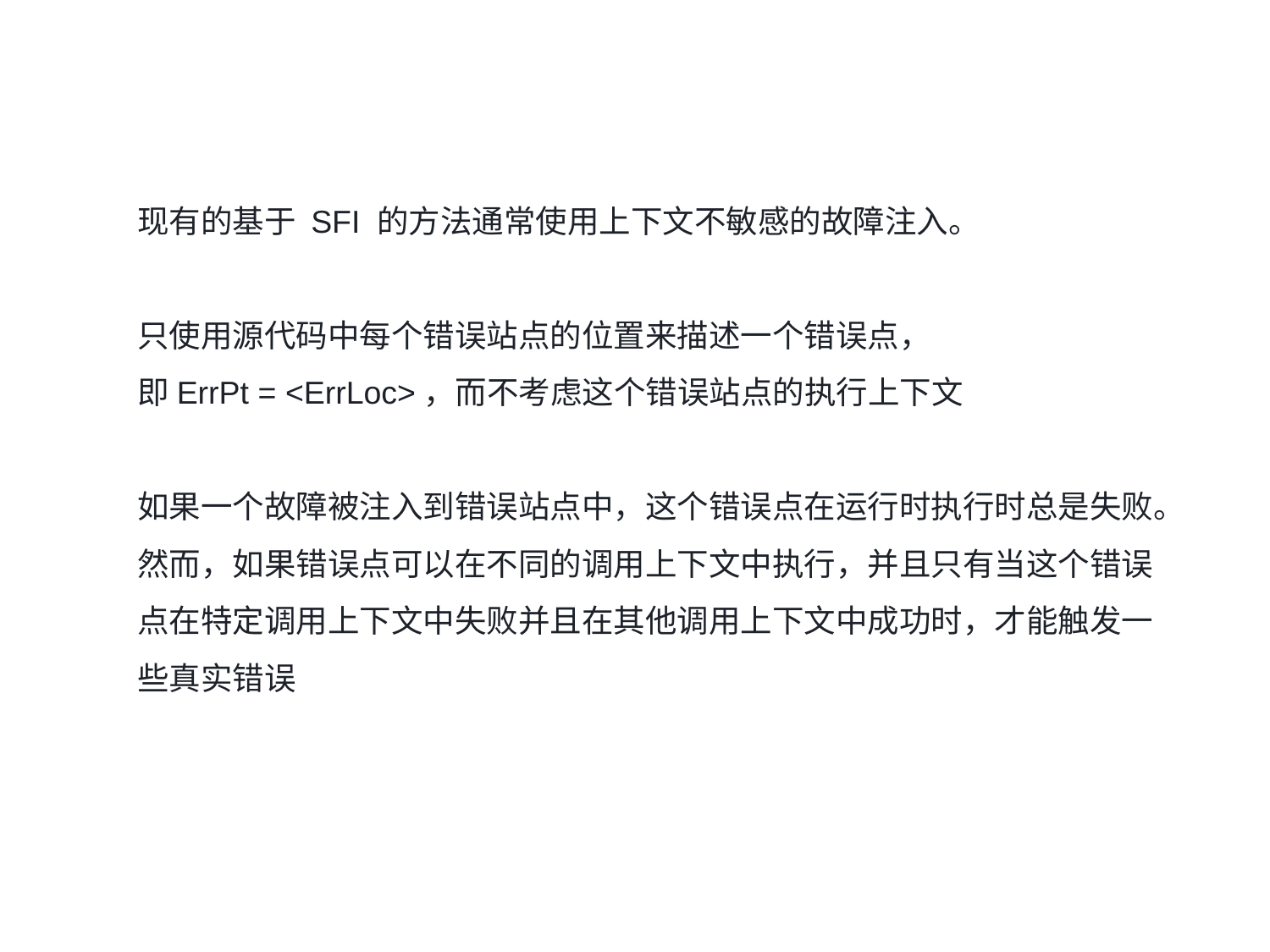

现有的基于 SFI 的方法通常使用上下文不敏感的故障注入。

只使用源代码中每个错误站点的位置来描述一个错误点，
即ErrPt = <ErrLoc>，而不考虑这个错误站点的执行上下文

如果一个故障被注入到错误站点中，这个错误点在运行时执行时总是失败。然而，如果错误点可以在不同的调用上下文中执行，并且只有当这个错误点在特定调用上下文中失败并且在其他调用上下文中成功时，才能触发一些真实错误